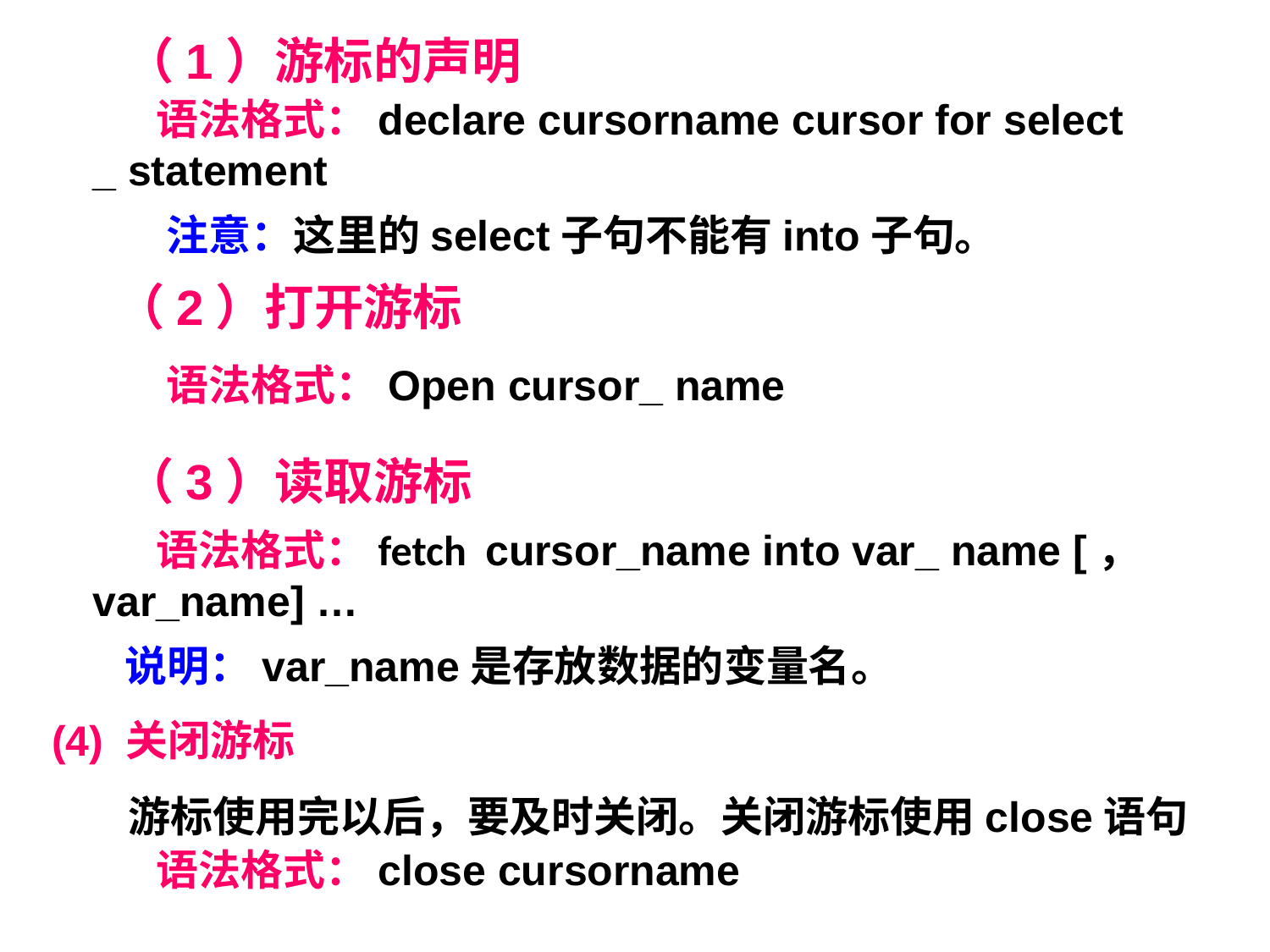

（1）游标的声明
语法格式：declare cursorname cursor for select _ statement
注意：这里的select子句不能有into子句。
（2）打开游标
语法格式：Open cursor_ name
（3）读取游标
语法格式：fetch  cursor_name into var_ name [， var_name] …
说明：var_name是存放数据的变量名。
(4) 关闭游标
       游标使用完以后，要及时关闭。关闭游标使用close语句
语法格式：close cursorname